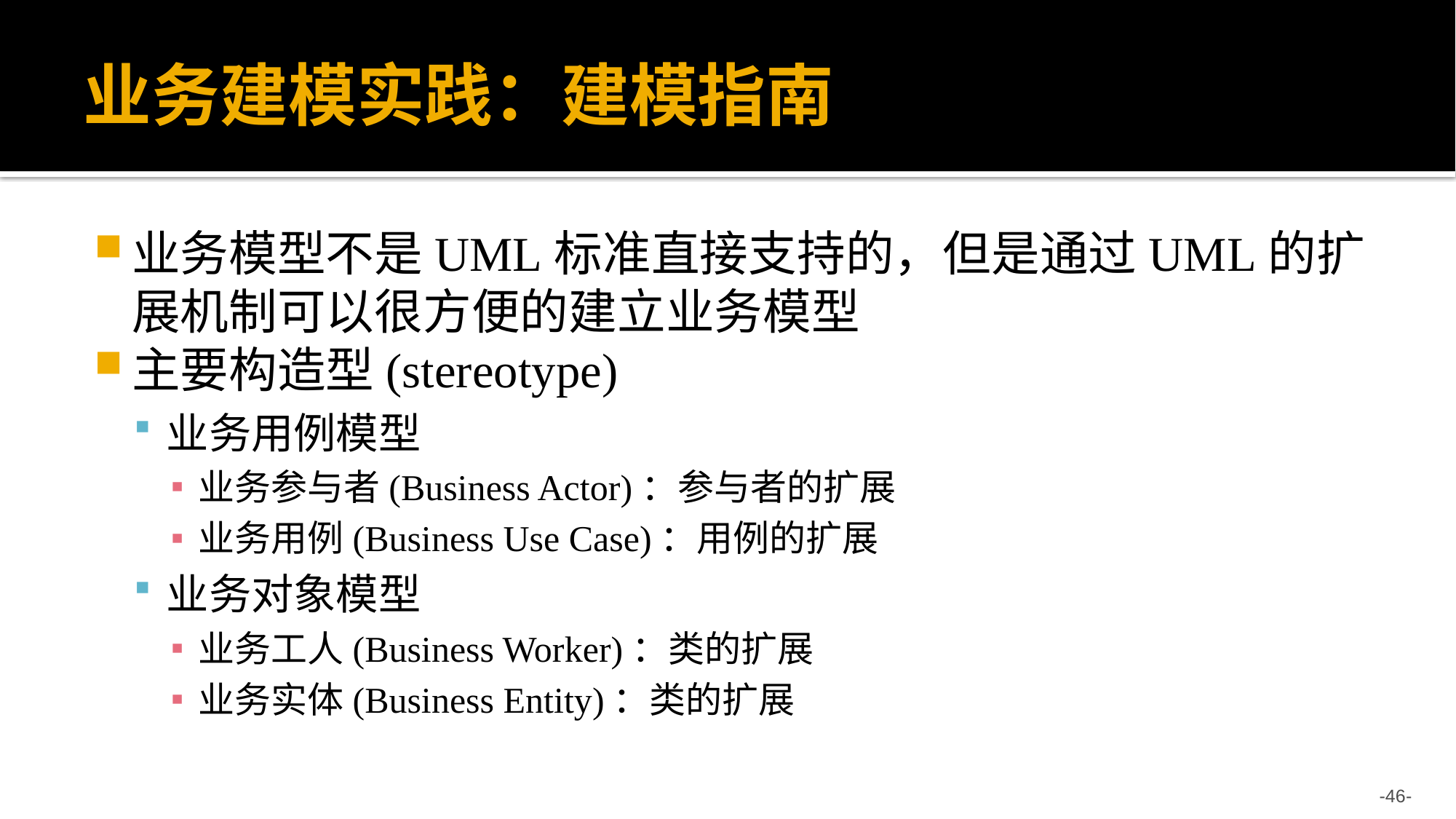

# 业务建模实践：建模指南
业务模型不是UML标准直接支持的，但是通过UML的扩展机制可以很方便的建立业务模型
主要构造型(stereotype)
业务用例模型
业务参与者(Business Actor)：参与者的扩展
业务用例(Business Use Case)：用例的扩展
业务对象模型
业务工人(Business Worker)：类的扩展
业务实体(Business Entity)：类的扩展
-46-